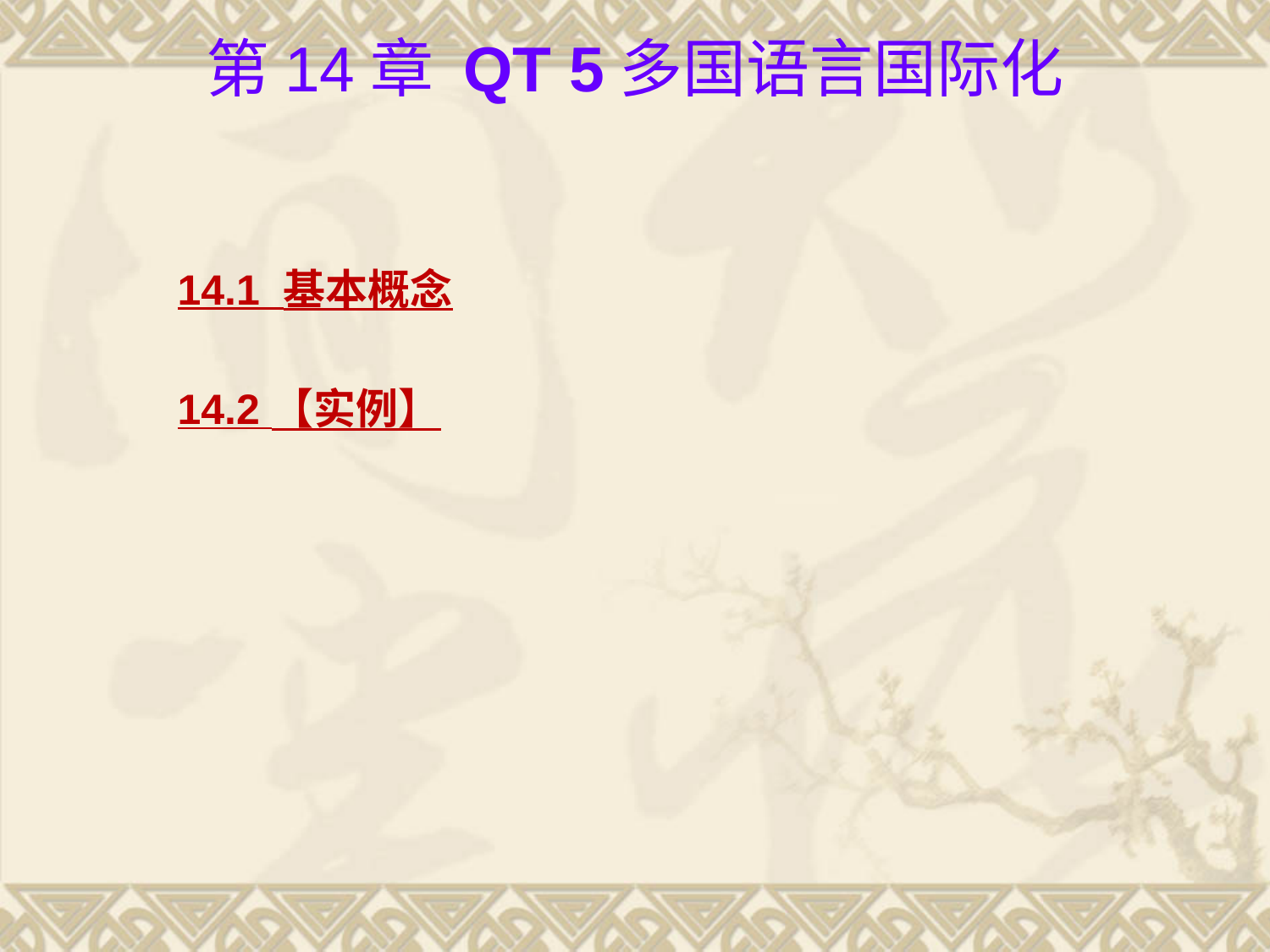

# 第14章 Qt 5多国语言国际化
14.1  基本概念
14.2 【实例】